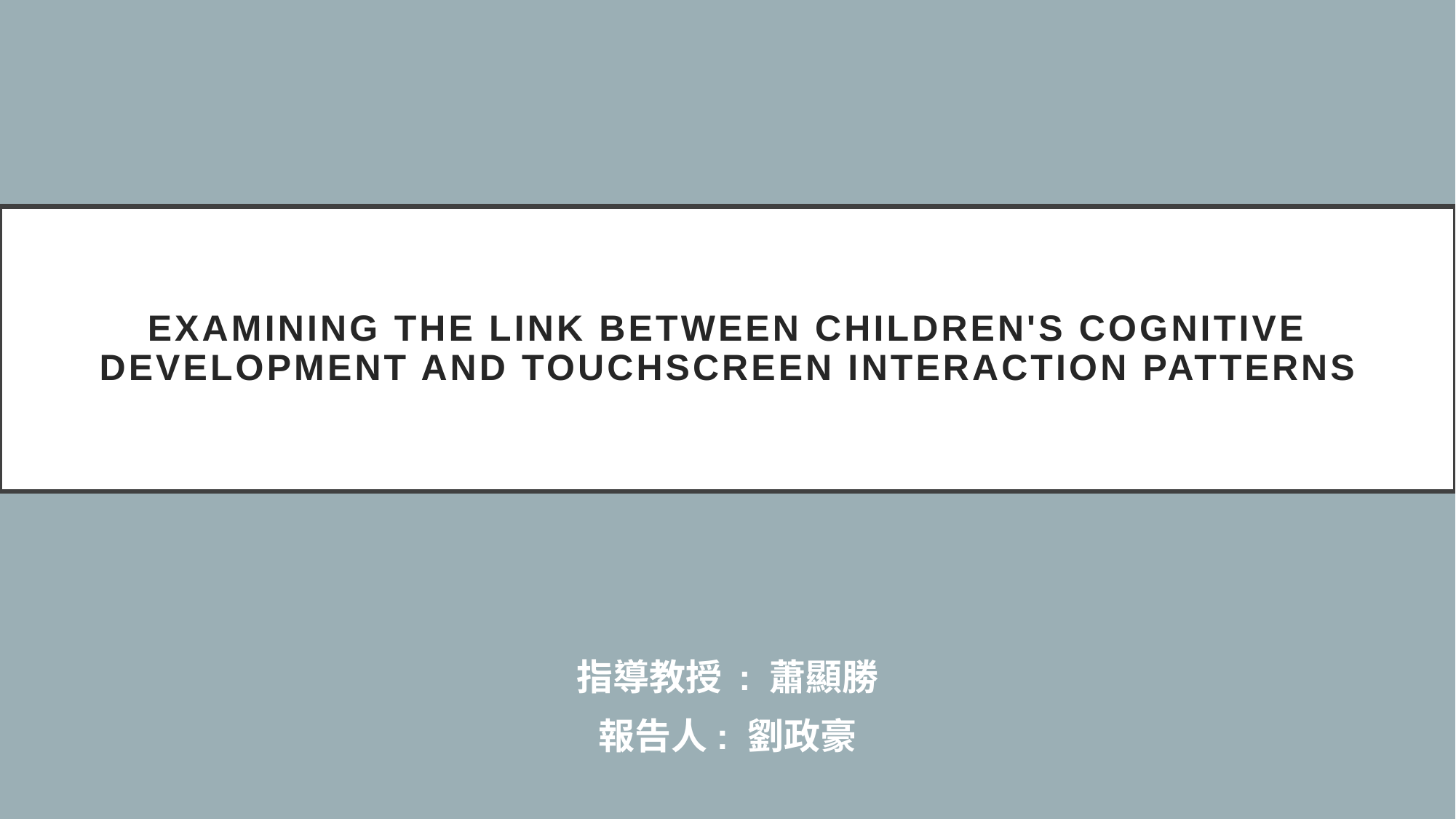

# Examining the Link between Children's Cognitive Development and Touchscreen Interaction Patterns

指導教授 : 蕭顯勝
報告人: 劉政豪